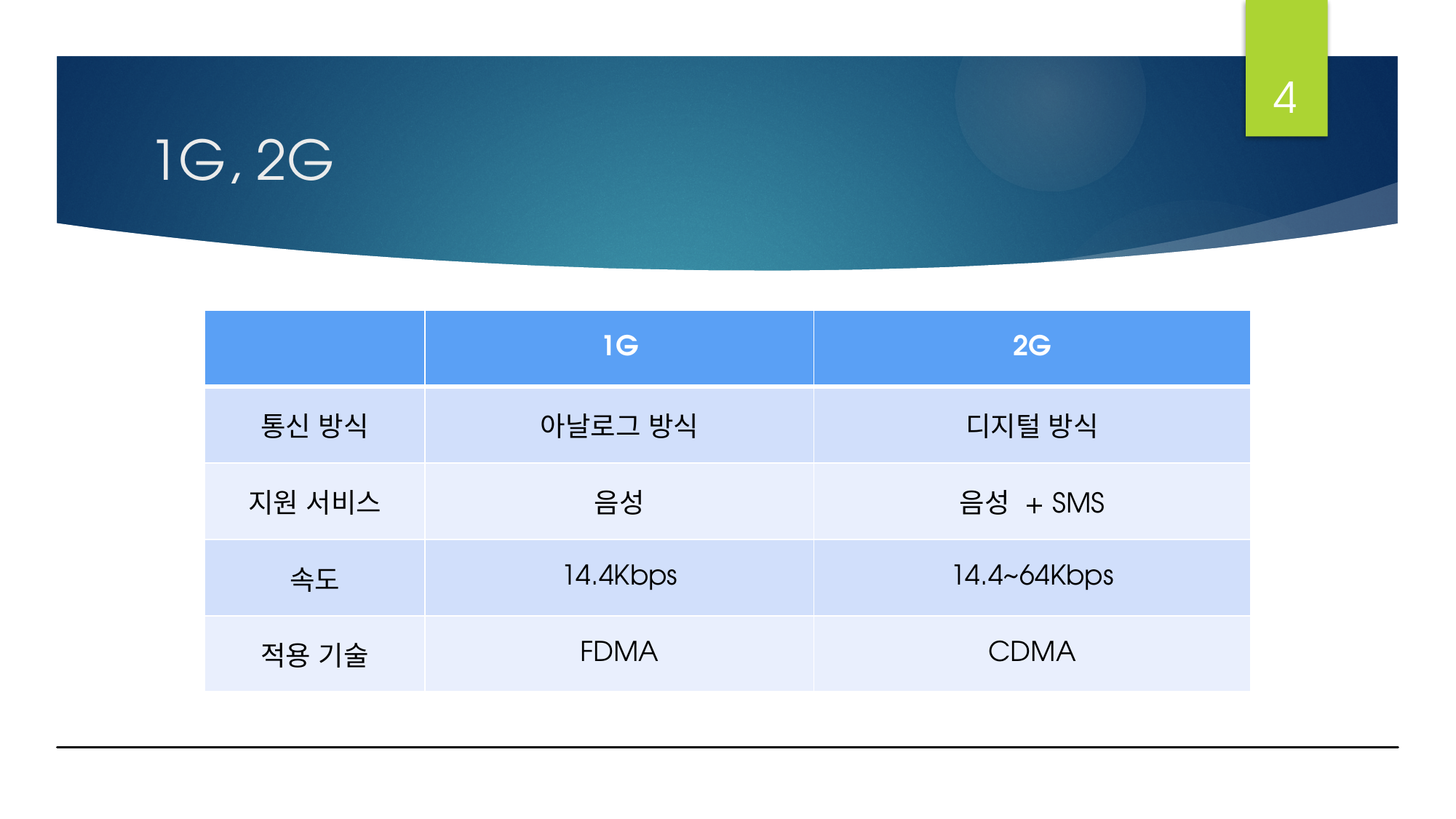

4
# 1G, 2G
|  | 1G | 2G |
| --- | --- | --- |
| 통신 방식 | 아날로그 방식 | 디지털 방식 |
| 지원 서비스 | 음성 | 음성 + SMS |
| 속도 | 14.4Kbps | 14.4~64Kbps |
| 적용 기술 | FDMA | CDMA |